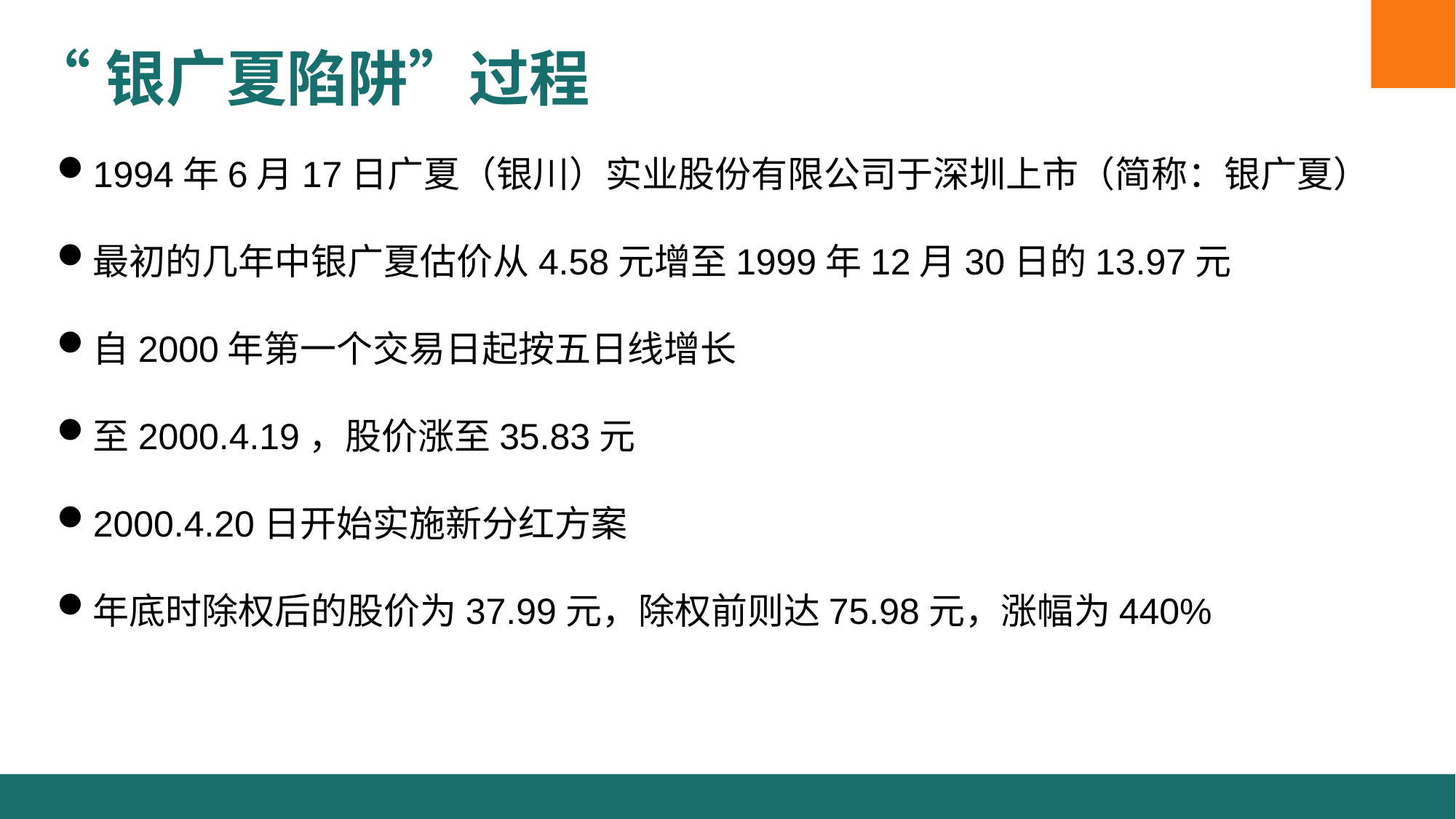

“银广夏陷阱”过程
1994年6月17日广夏（银川）实业股份有限公司于深圳上市（简称：银广夏）

最初的几年中银广夏估价从4.58元增至1999年12月30日的13.97元

自2000年第一个交易日起按五日线增长

至2000.4.19，股价涨至35.83元

2000.4.20日开始实施新分红方案

年底时除权后的股价为37.99元，除权前则达75.98元，涨幅为440%